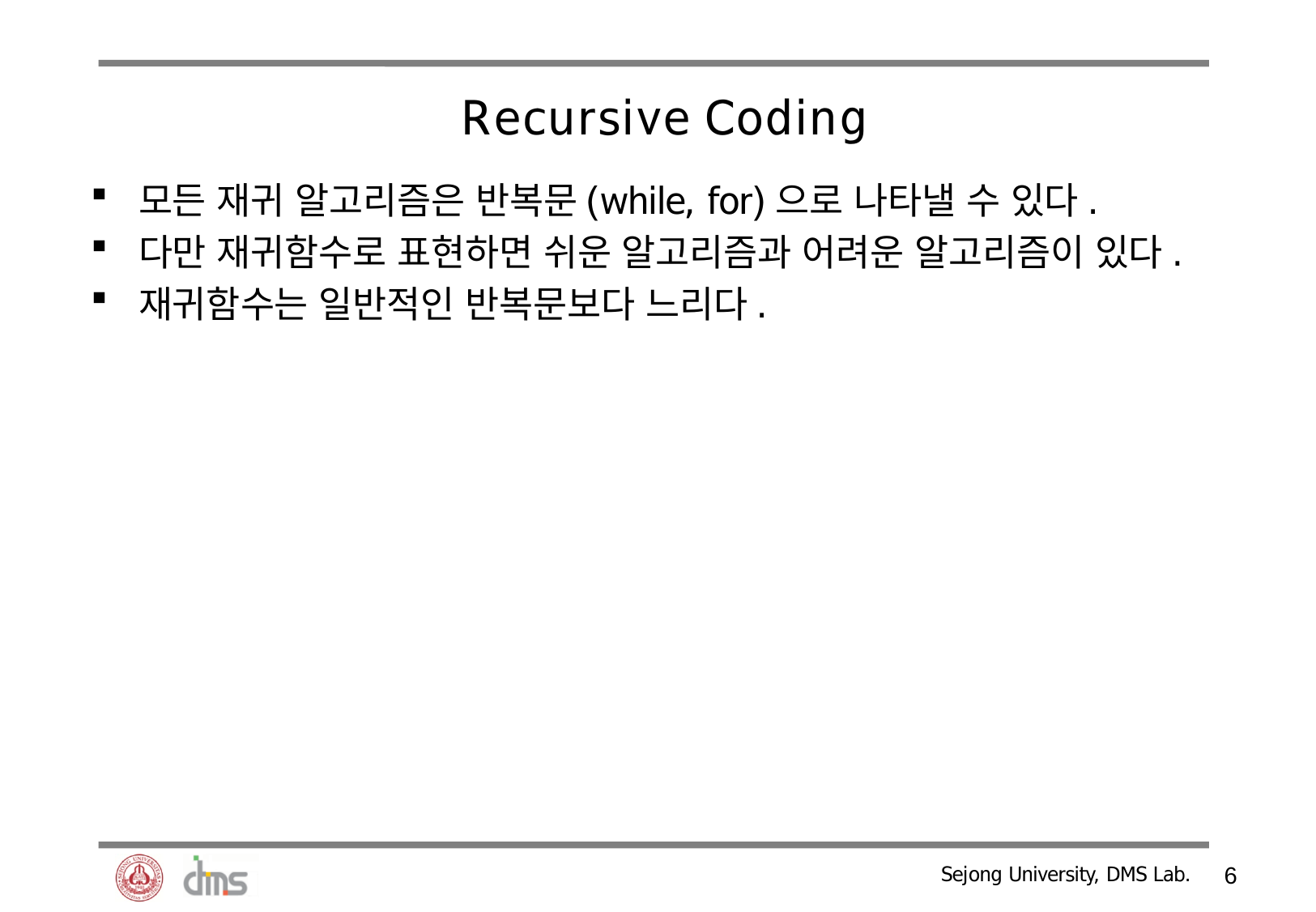

# Recursive Coding
모든 재귀 알고리즘은 반복문(while, for)으로 나타낼 수 있다.
다만 재귀함수로 표현하면 쉬운 알고리즘과 어려운 알고리즘이 있다.
재귀함수는 일반적인 반복문보다 느리다.
6